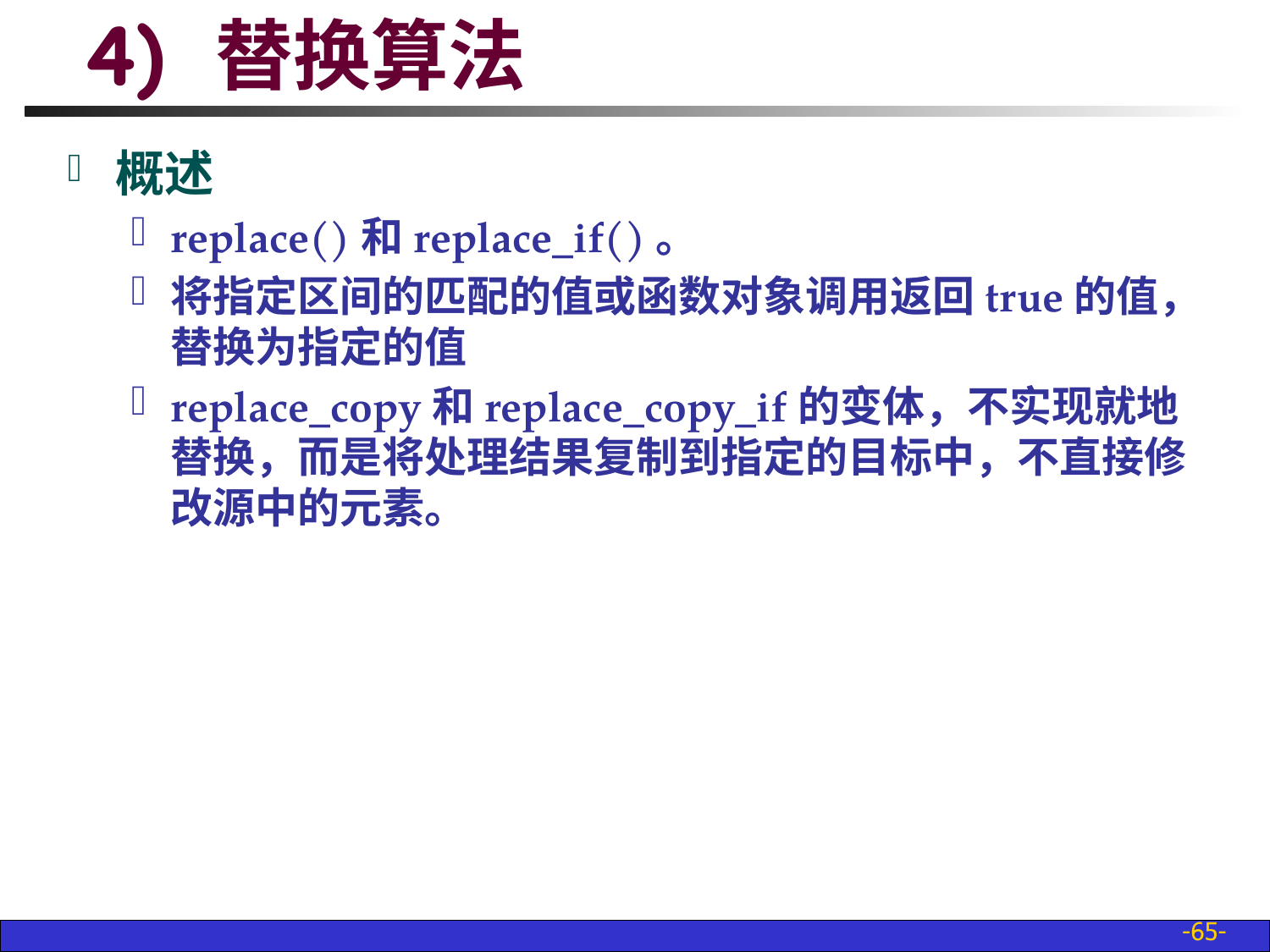

# 4) 替换算法
概述
replace()和replace_if()。
将指定区间的匹配的值或函数对象调用返回true的值，替换为指定的值
replace_copy和replace_copy_if的变体，不实现就地替换，而是将处理结果复制到指定的目标中，不直接修改源中的元素。
-65-